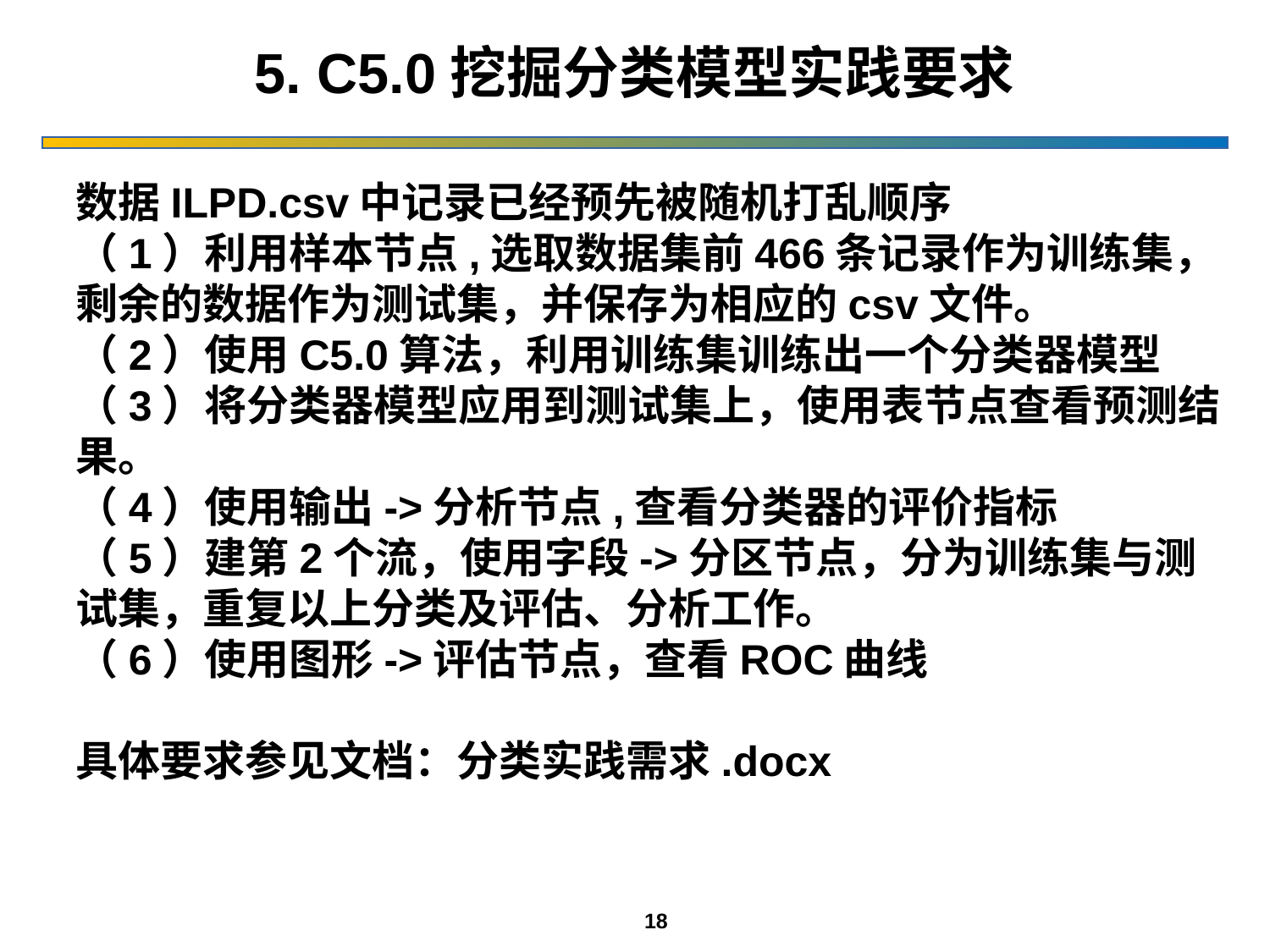

5. C5.0挖掘分类模型实践要求
数据ILPD.csv中记录已经预先被随机打乱顺序
（1）利用样本节点,选取数据集前466条记录作为训练集，剩余的数据作为测试集，并保存为相应的csv文件。
（2）使用C5.0算法，利用训练集训练出一个分类器模型
（3）将分类器模型应用到测试集上，使用表节点查看预测结果。
（4）使用输出->分析节点,查看分类器的评价指标
（5）建第2个流，使用字段->分区节点，分为训练集与测试集，重复以上分类及评估、分析工作。
（6）使用图形->评估节点，查看ROC曲线

具体要求参见文档：分类实践需求.docx

18